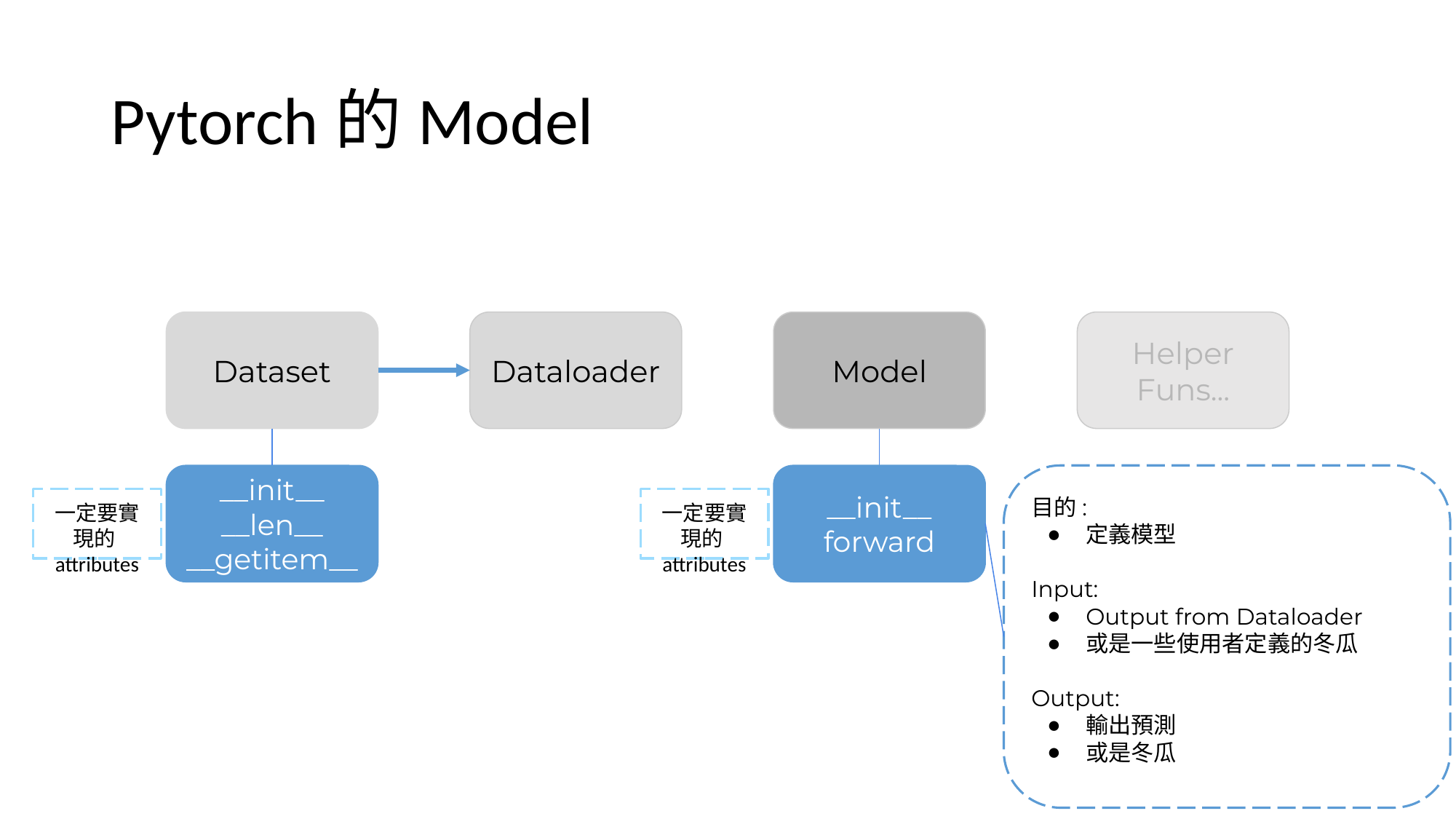

# Pytorch的Model
Dataset
Dataloader
Model
Helper Funs...
__init__
__len__
__getitem__
__init__
forward
目的:
定義模型

Input:
Output from Dataloader
或是一些使用者定義的冬瓜

Output:
輸出預測
或是冬瓜

一定要實現的attributes
一定要實現的attributes